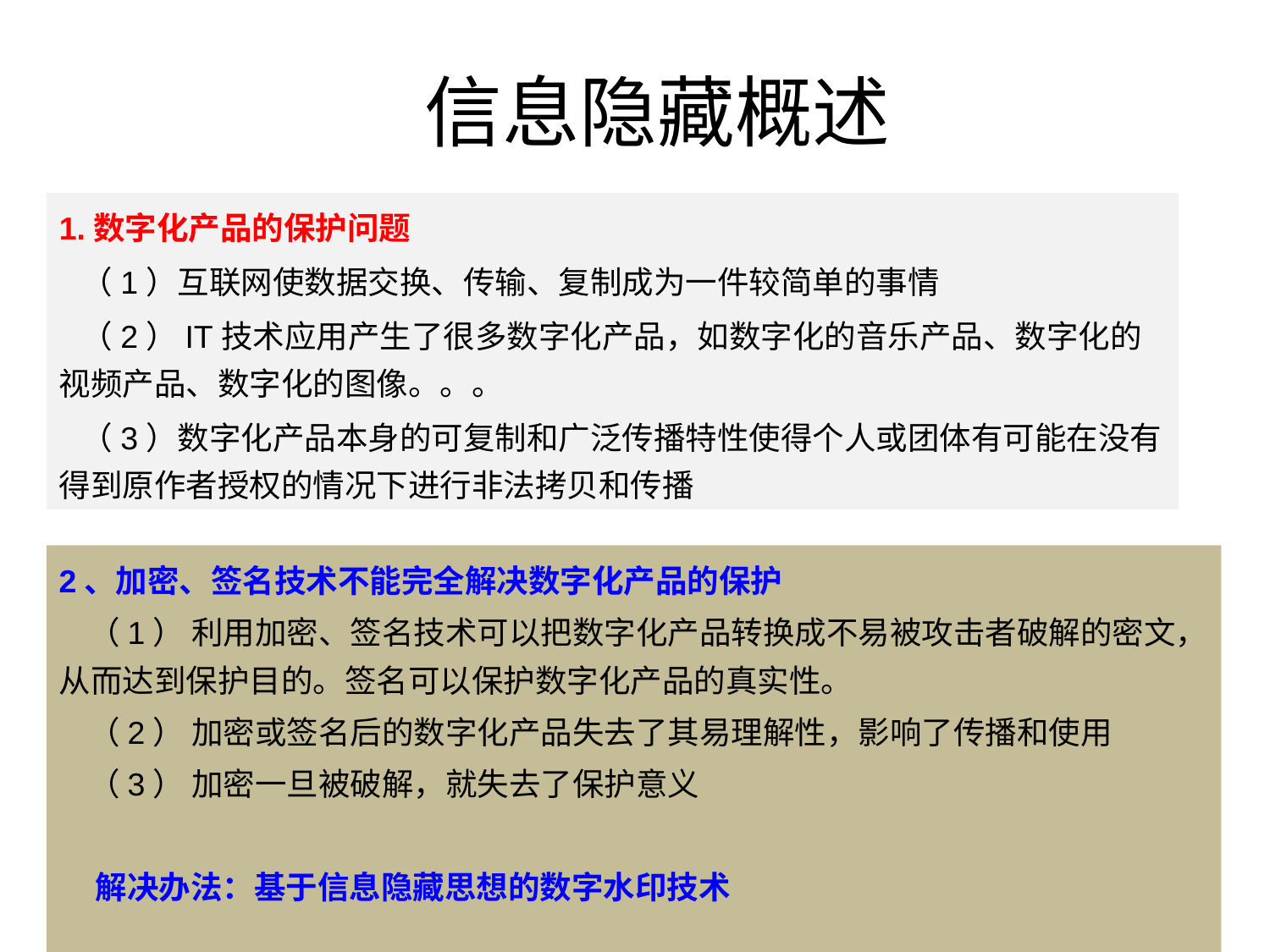

# 信息隐藏概述
1.数字化产品的保护问题
  （1）互联网使数据交换、传输、复制成为一件较简单的事情
  （2）IT技术应用产生了很多数字化产品，如数字化的音乐产品、数字化的视频产品、数字化的图像。。。
  （3）数字化产品本身的可复制和广泛传播特性使得个人或团体有可能在没有得到原作者授权的情况下进行非法拷贝和传播
2、加密、签名技术不能完全解决数字化产品的保护
   （1） 利用加密、签名技术可以把数字化产品转换成不易被攻击者破解的密文，从而达到保护目的。签名可以保护数字化产品的真实性。
   （2） 加密或签名后的数字化产品失去了其易理解性，影响了传播和使用
   （3） 加密一旦被破解，就失去了保护意义

    解决办法：基于信息隐藏思想的数字水印技术